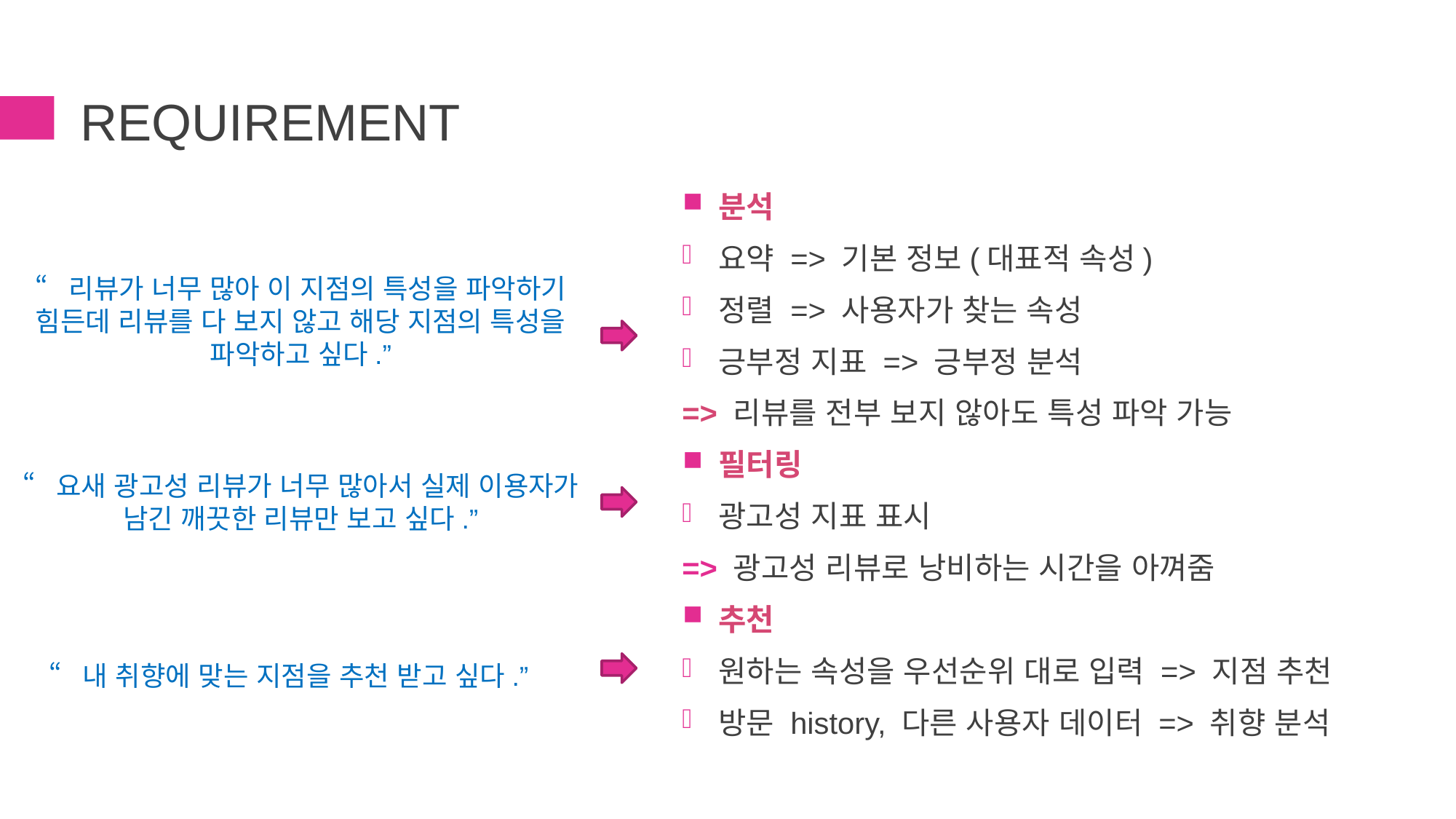

# Requirement
분석
요약 => 기본 정보(대표적 속성)
정렬 => 사용자가 찾는 속성
긍부정 지표 => 긍부정 분석
=> 리뷰를 전부 보지 않아도 특성 파악 가능
필터링
광고성 지표 표시
=> 광고성 리뷰로 낭비하는 시간을 아껴줌
추천
원하는 속성을 우선순위 대로 입력 => 지점 추천
방문 history, 다른 사용자 데이터 => 취향 분석

“리뷰가 너무 많아 이 지점의 특성을 파악하기 힘든데 리뷰를 다 보지 않고 해당 지점의 특성을 파악하고 싶다.”

“요새 광고성 리뷰가 너무 많아서 실제 이용자가 남긴 깨끗한 리뷰만 보고 싶다.”

“내 취향에 맞는 지점을 추천 받고 싶다.”